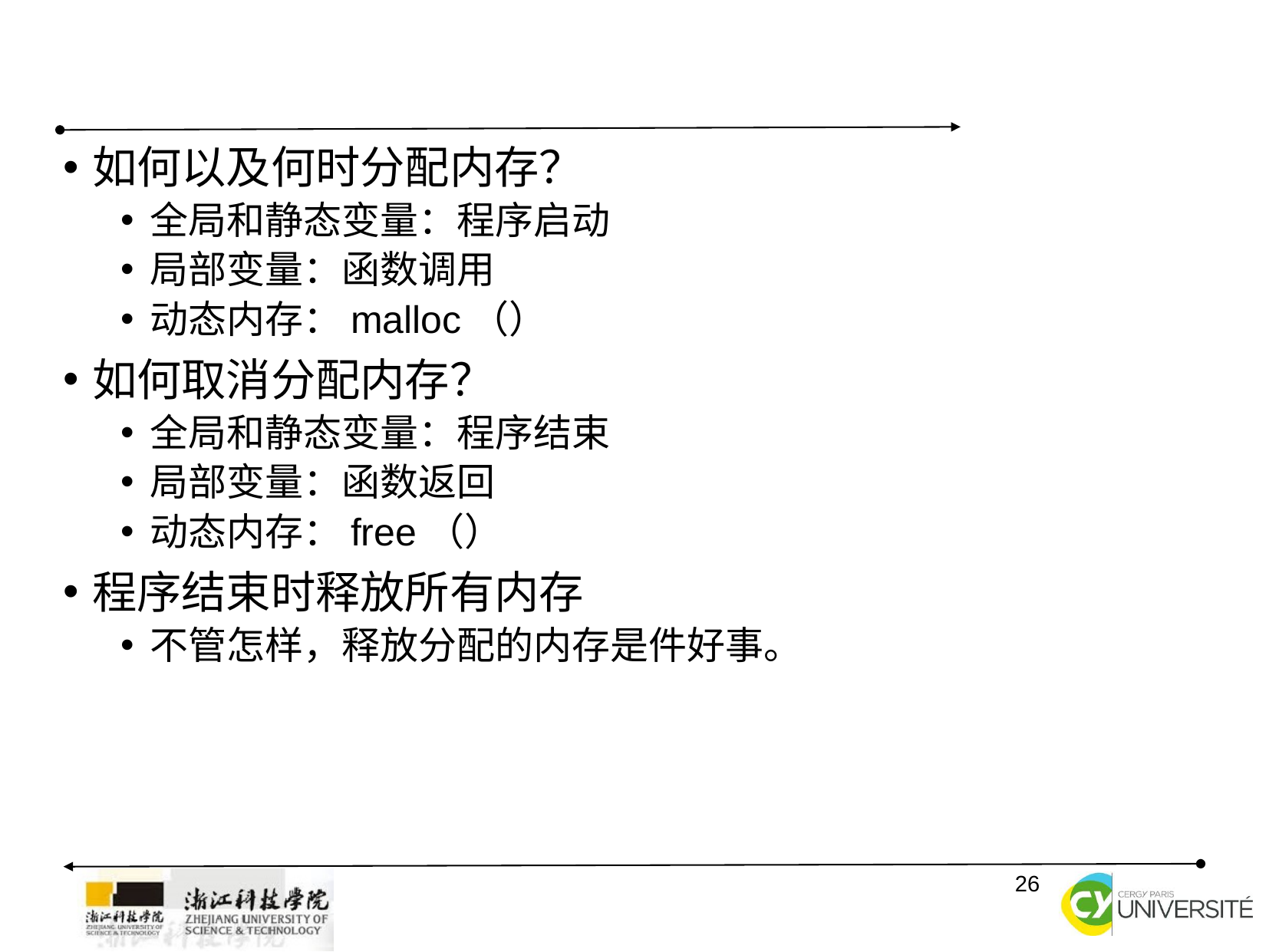

#
如何以及何时分配内存？
全局和静态变量：程序启动
局部变量：函数调用
动态内存：malloc（）
如何取消分配内存？
全局和静态变量：程序结束
局部变量：函数返回
动态内存：free（）
程序结束时释放所有内存
不管怎样，释放分配的内存是件好事。